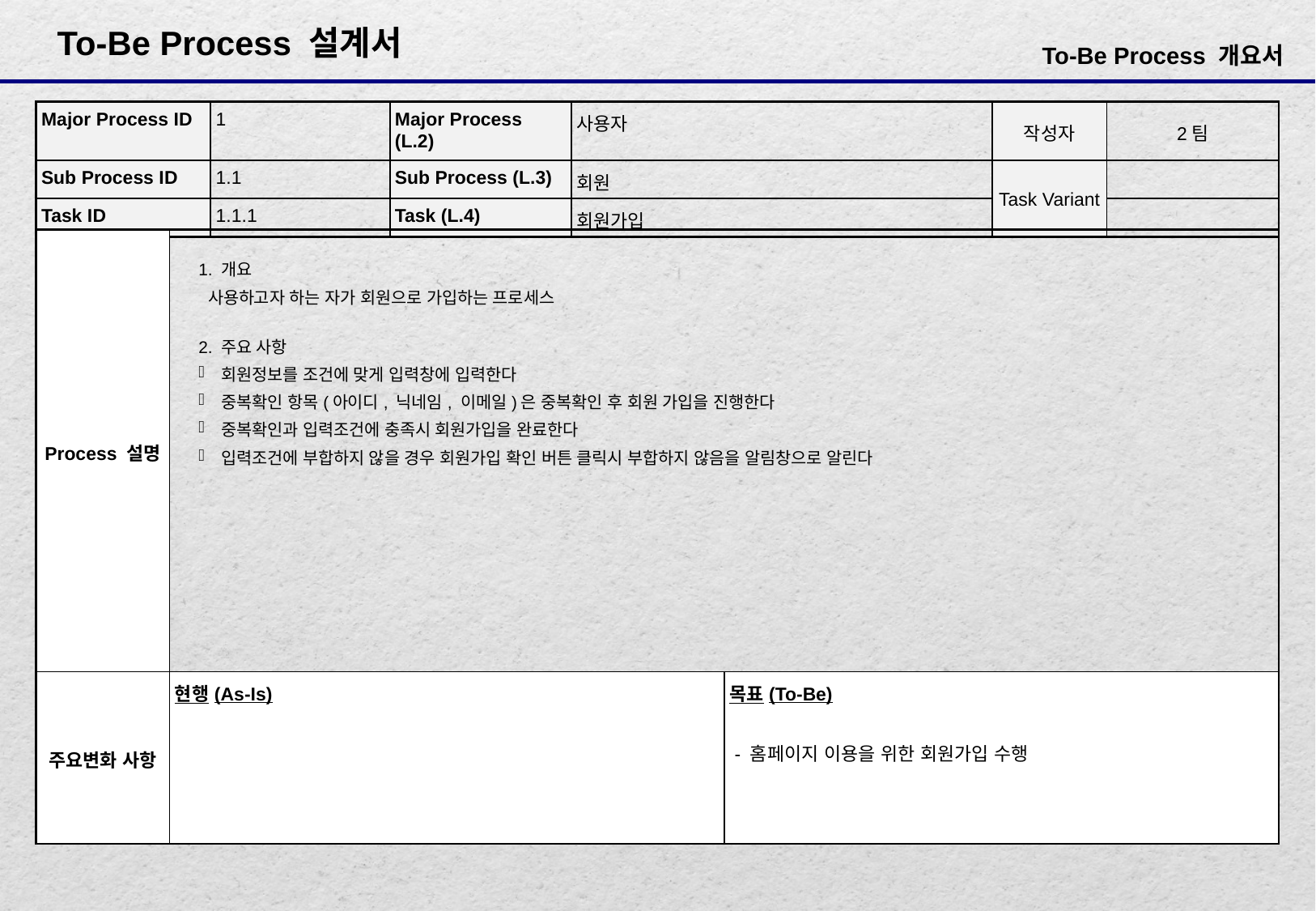

| Major Process ID | 1 | Major Process (L.2) | 사용자 | 작성자 | 2팀 |
| --- | --- | --- | --- | --- | --- |
| Sub Process ID | 1.1 | Sub Process (L.3) | 회원 | Task Variant |  |
| Task ID | 1.1.1 | Task (L.4) | 회원가입 |  |  |
| Process 설명 | 1. 개요 사용하고자 하는 자가 회원으로 가입하는 프로세스 2. 주요 사항 회원정보를 조건에 맞게 입력창에 입력한다 중복확인 항목(아이디, 닉네임, 이메일)은 중복확인 후 회원 가입을 진행한다 중복확인과 입력조건에 충족시 회원가입을 완료한다 입력조건에 부합하지 않을 경우 회원가입 확인 버튼 클릭시 부합하지 않음을 알림창으로 알린다 |  |
| --- | --- | --- |
| 주요변화 사항 | 현행(As-Is) | 목표(To-Be) - 홈페이지 이용을 위한 회원가입 수행 |